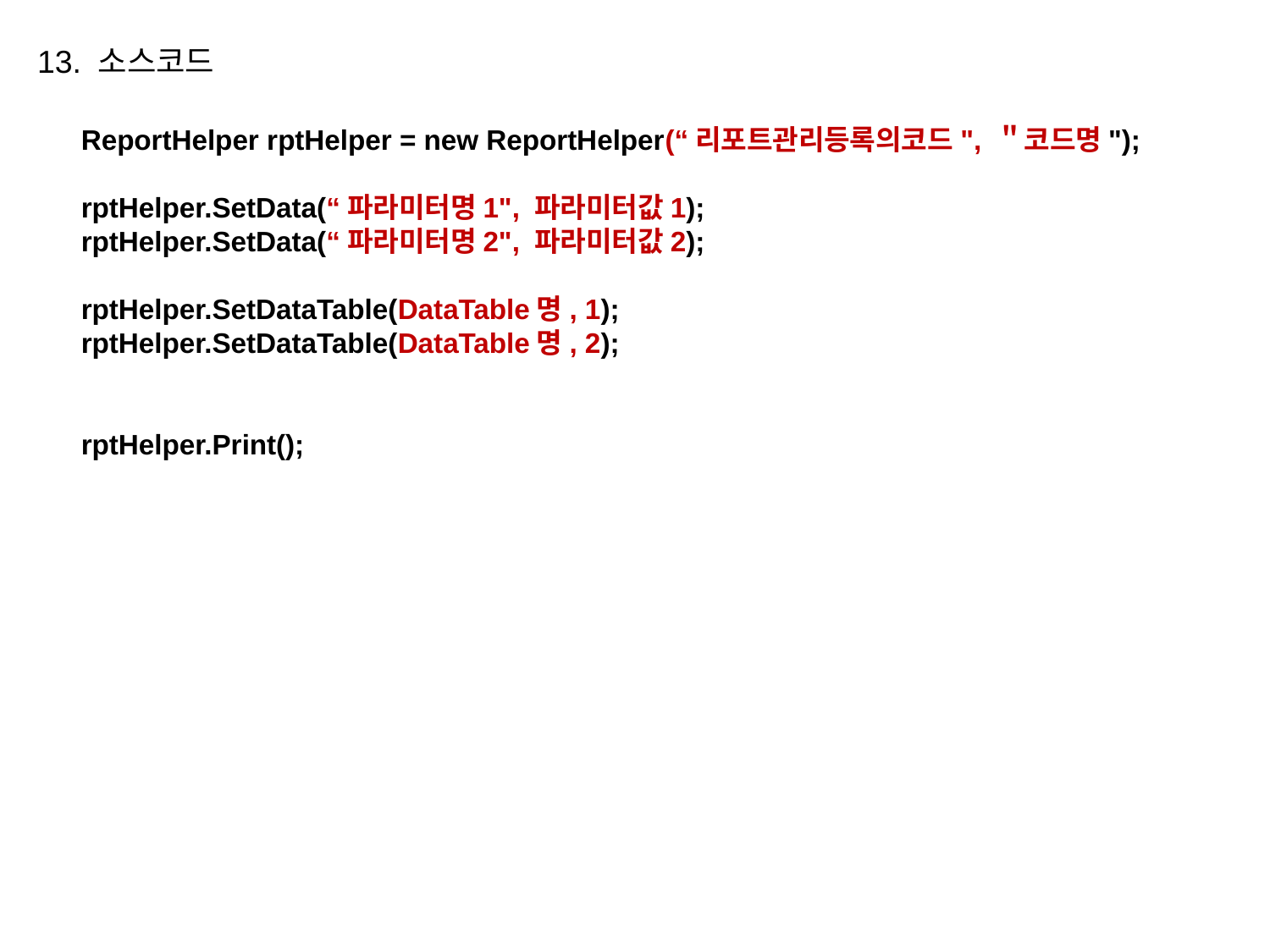

13. 소스코드
ReportHelper rptHelper = new ReportHelper(“리포트관리등록의코드", ＂코드명");

rptHelper.SetData(“파라미터명1", 파라미터값1);
rptHelper.SetData(“파라미터명2", 파라미터값2);

rptHelper.SetDataTable(DataTable명, 1);
rptHelper.SetDataTable(DataTable명, 2);

rptHelper.Print();